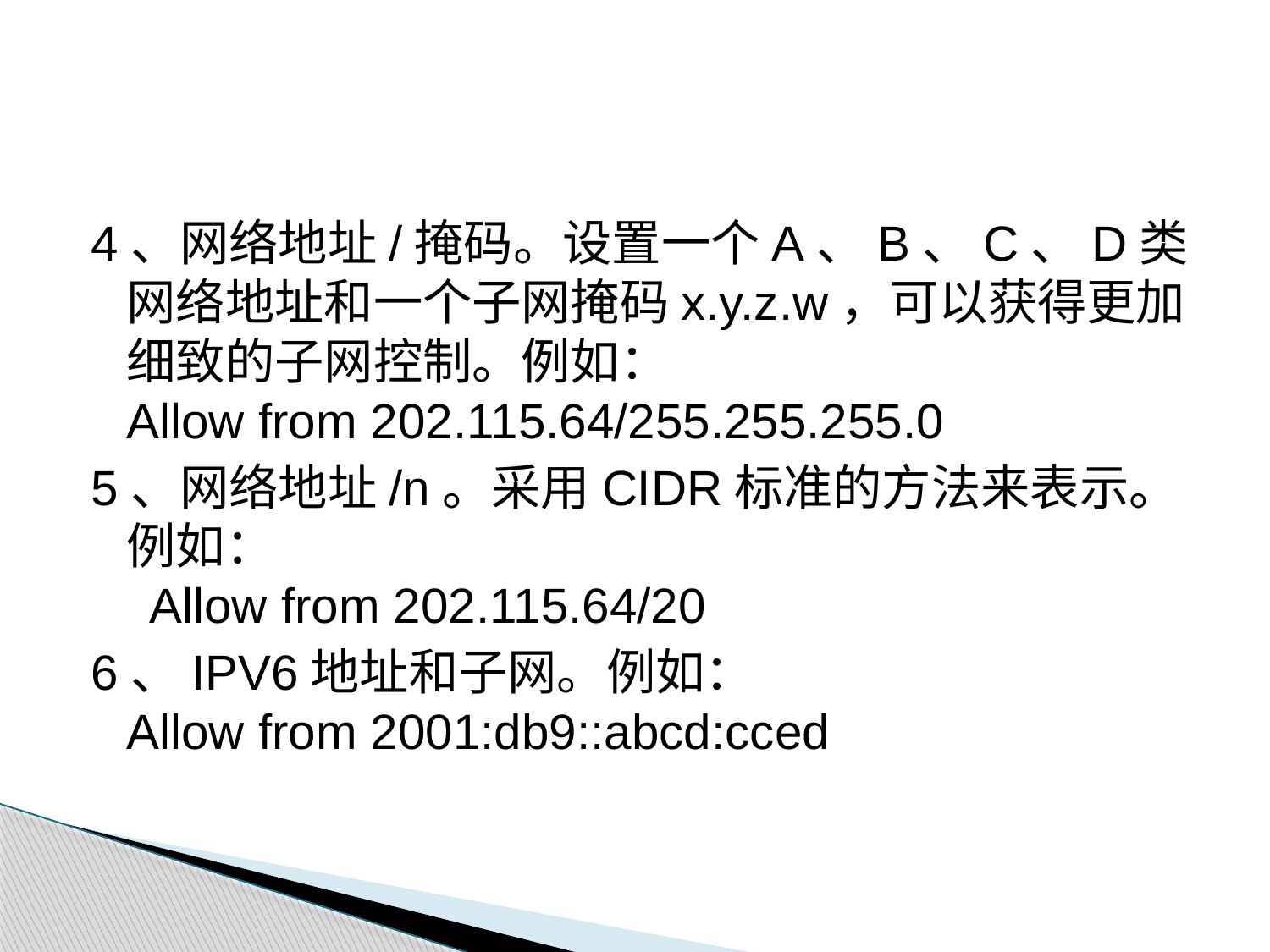

4、网络地址/掩码。设置一个A、B、C、D类网络地址和一个子网掩码x.y.z.w，可以获得更加细致的子网控制。例如：
Allow from 202.115.64/255.255.255.0
5、网络地址/n。采用CIDR标准的方法来表示。例如：
 Allow from 202.115.64/20
6、IPV6地址和子网。例如：
Allow from 2001:db9::abcd:cced